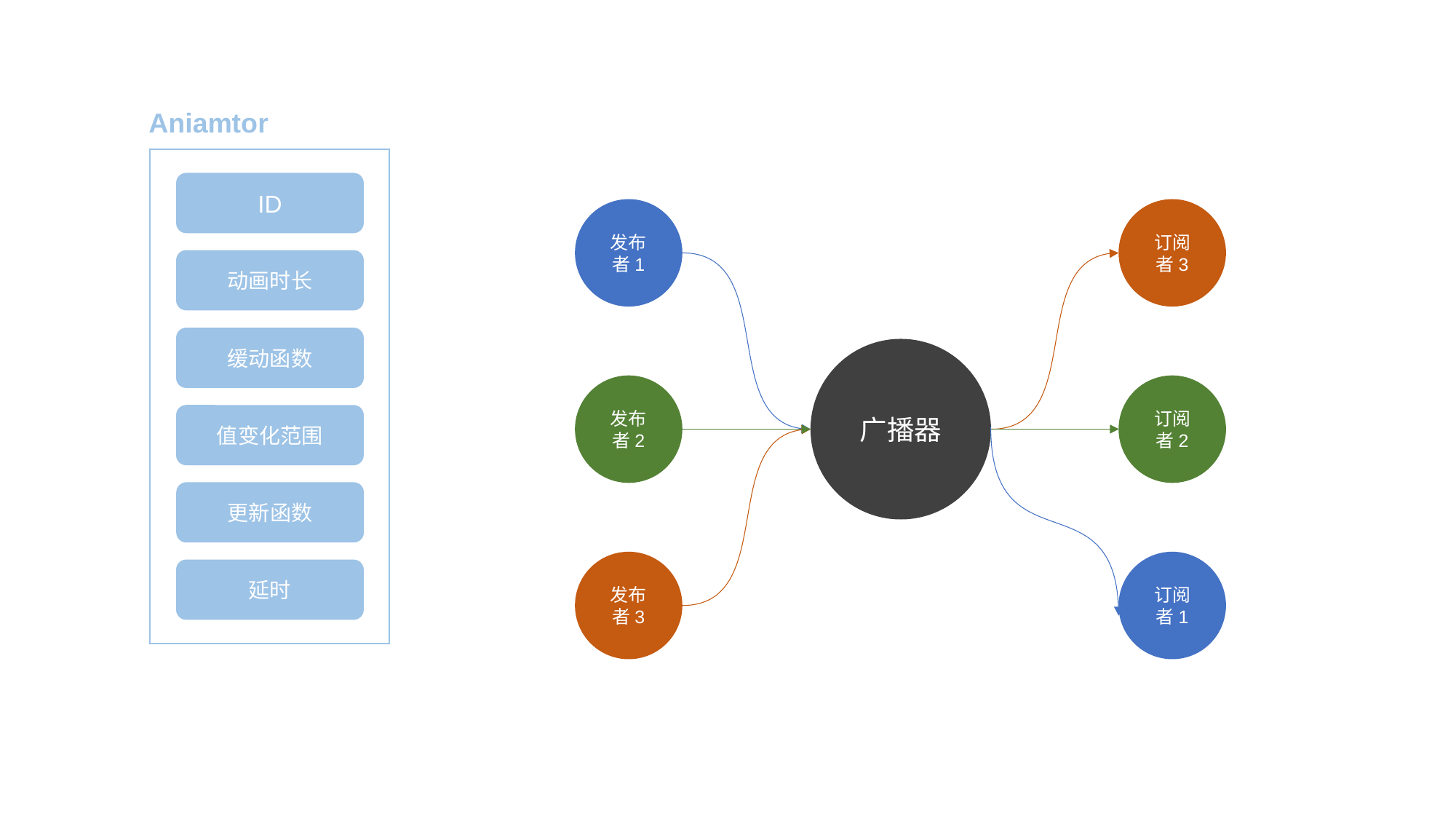

Aniamtor

ID
动画时长
缓动函数
值变化范围
更新函数
延时
发布者1
订阅者3
发布者2
订阅者2
发布者3
订阅者1
广播器